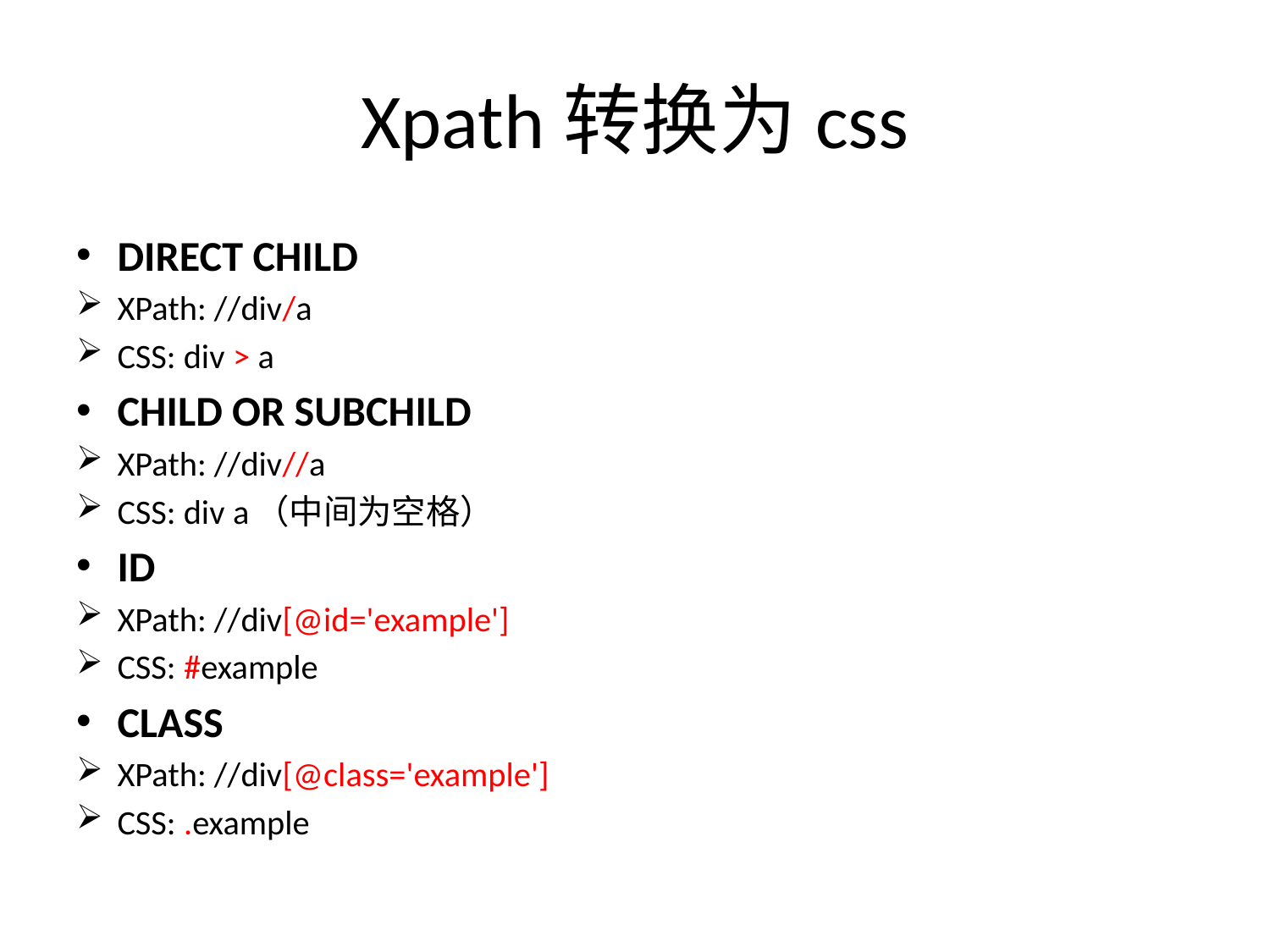

# Xpath转换为css
DIRECT CHILD
XPath: //div/a
CSS: div > a
CHILD OR SUBCHILD
XPath: //div//a
CSS: div a（中间为空格）
ID
XPath: //div[@id='example']
CSS: #example
CLASS
XPath: //div[@class='example']
CSS: .example